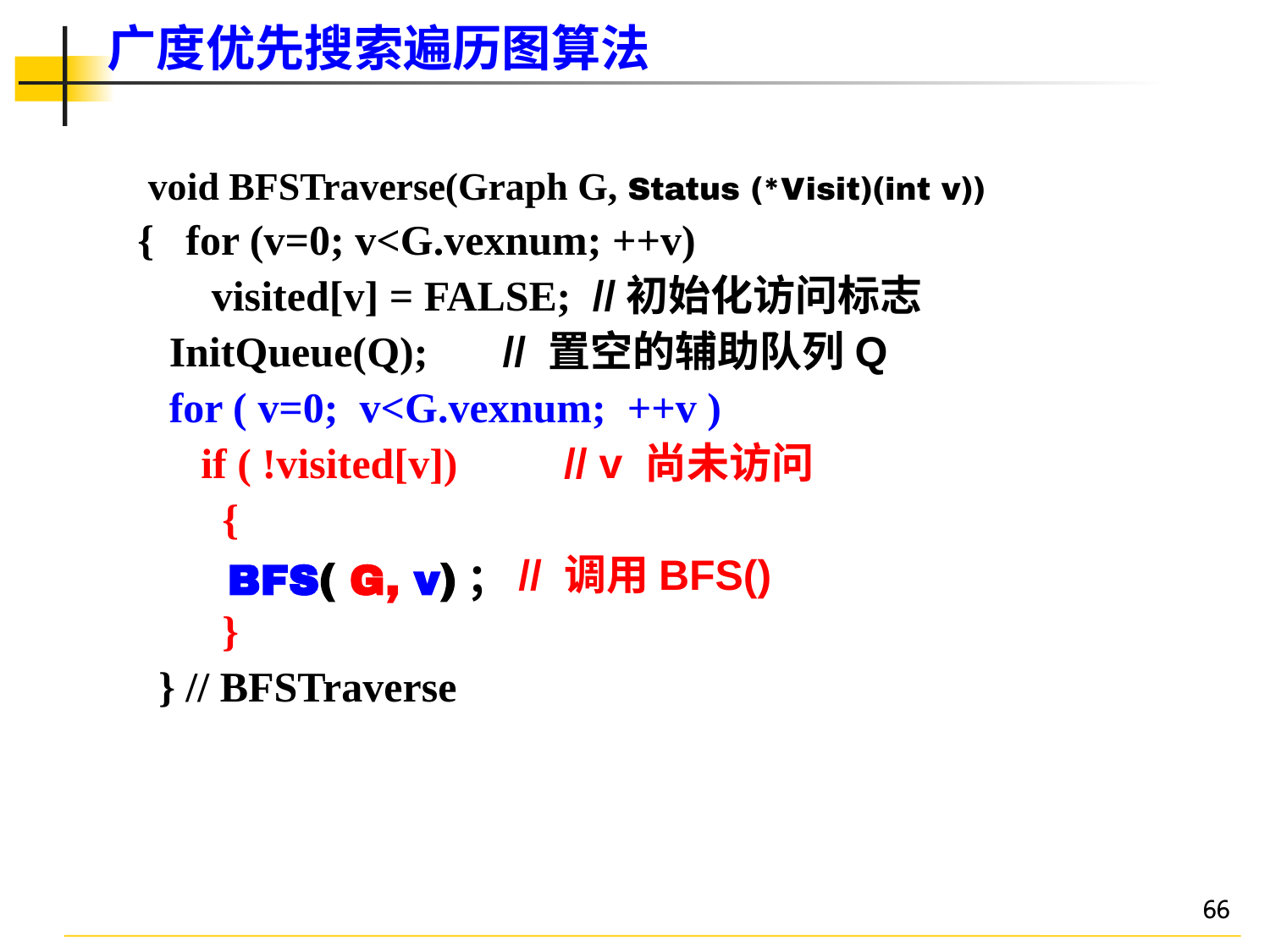

广度优先搜索遍历图算法
 void BFSTraverse(Graph G, Status (*Visit)(int v))
{   for (v=0; v<G.vexnum; ++v)
       visited[v] = FALSE;  //初始化访问标志
   InitQueue(Q);       // 置空的辅助队列Q
   for ( v=0;  v<G.vexnum;  ++v )
      if ( !visited[v])          // v 尚未访问
        {
                                    // 调用BFS()
        }
  } // BFSTraverse
BFS( G, v)；
66